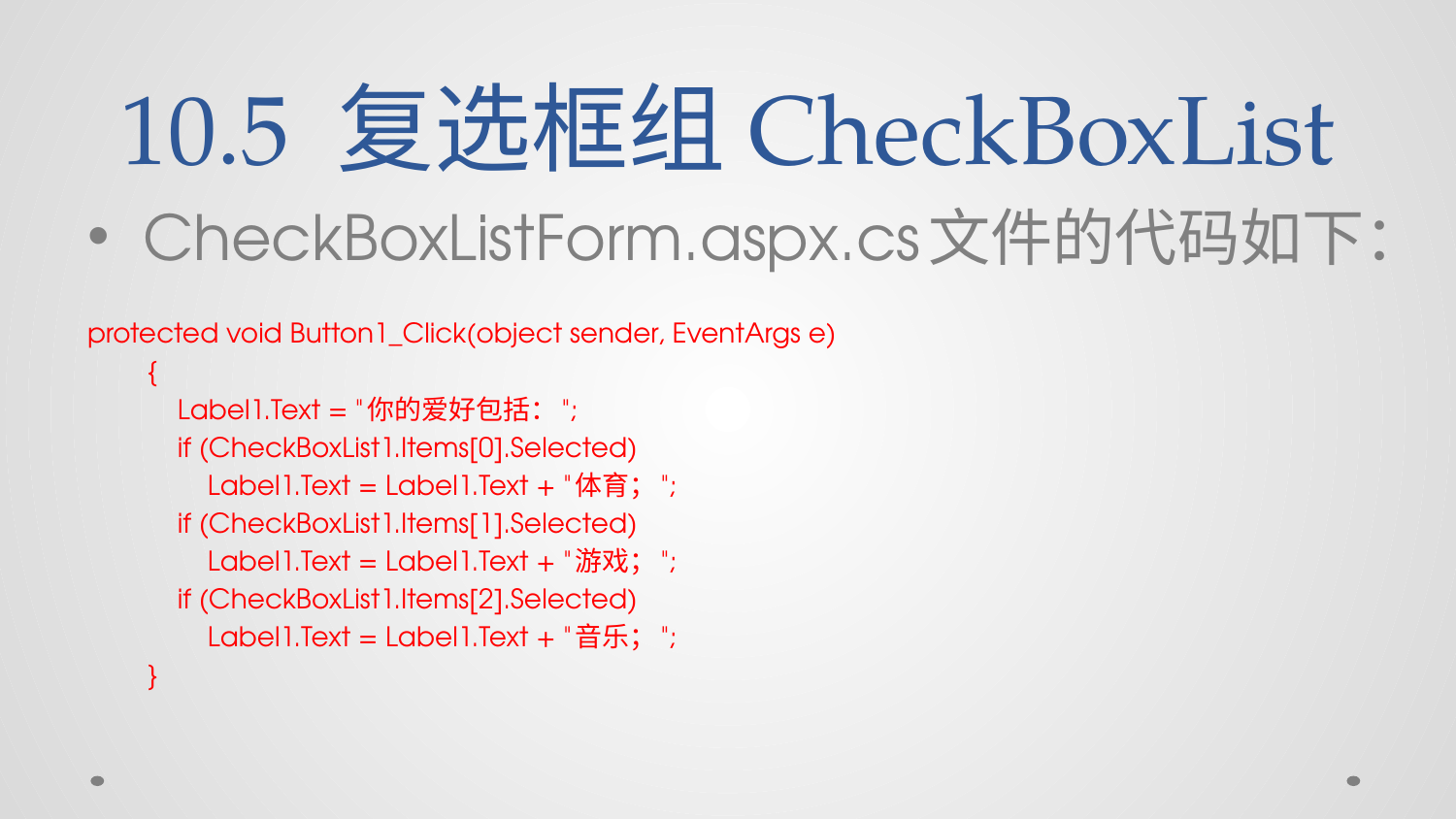

# 10.5 复选框组CheckBoxList
CheckBoxListForm.aspx.cs文件的代码如下：

protected void Button1_Click(object sender, EventArgs e)
        {
            Label1.Text = "你的爱好包括：";
            if (CheckBoxList1.Items[0].Selected)
                Label1.Text = Label1.Text + "体育；";
            if (CheckBoxList1.Items[1].Selected)
                Label1.Text = Label1.Text + "游戏；";
            if (CheckBoxList1.Items[2].Selected)
                Label1.Text = Label1.Text + "音乐；";
        }